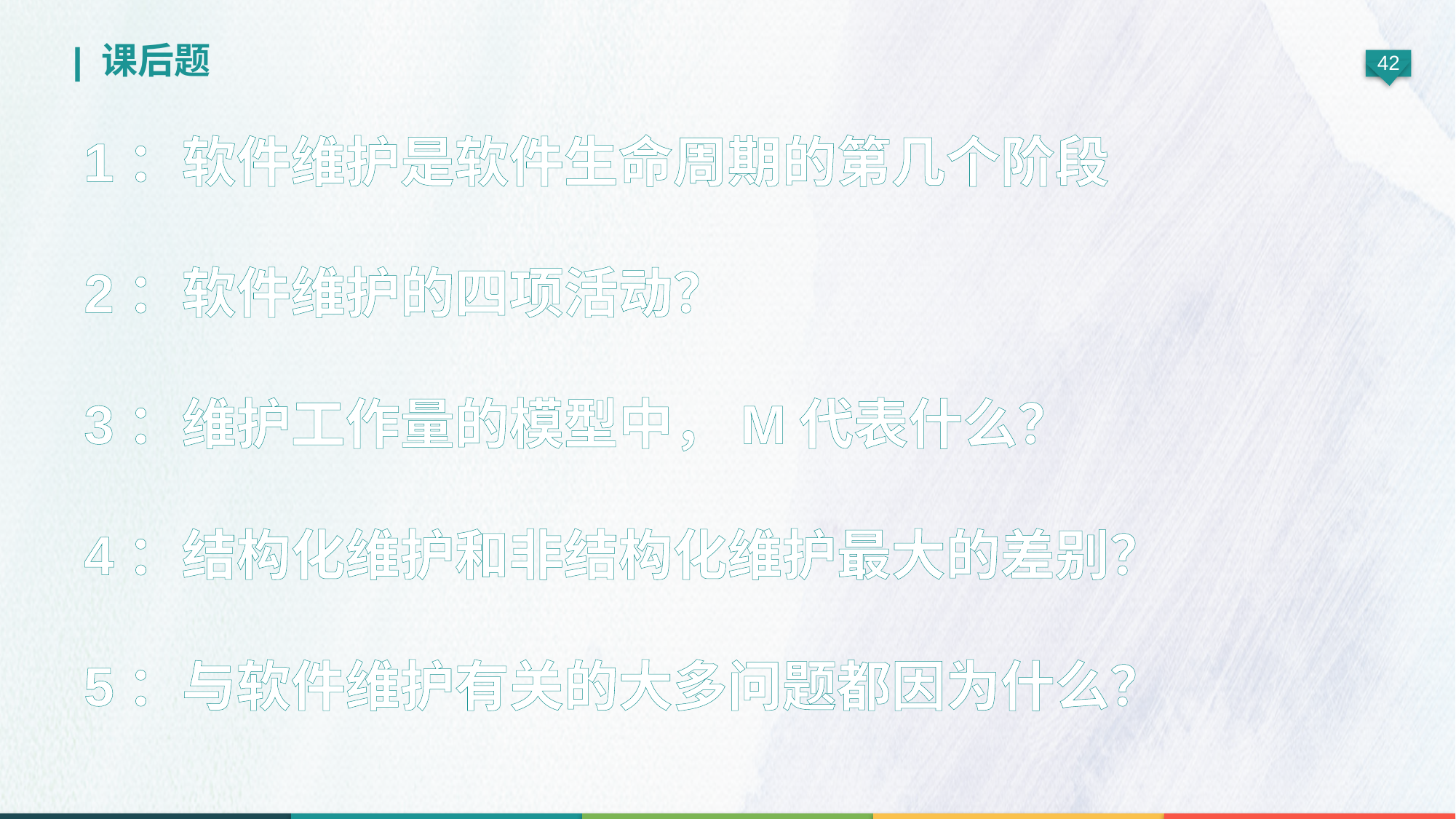

| 课后题
1：软件维护是软件生命周期的第几个阶段

2：软件维护的四项活动？

3：维护工作量的模型中，M代表什么？

4：结构化维护和非结构化维护最大的差别？

5：与软件维护有关的大多问题都因为什么？